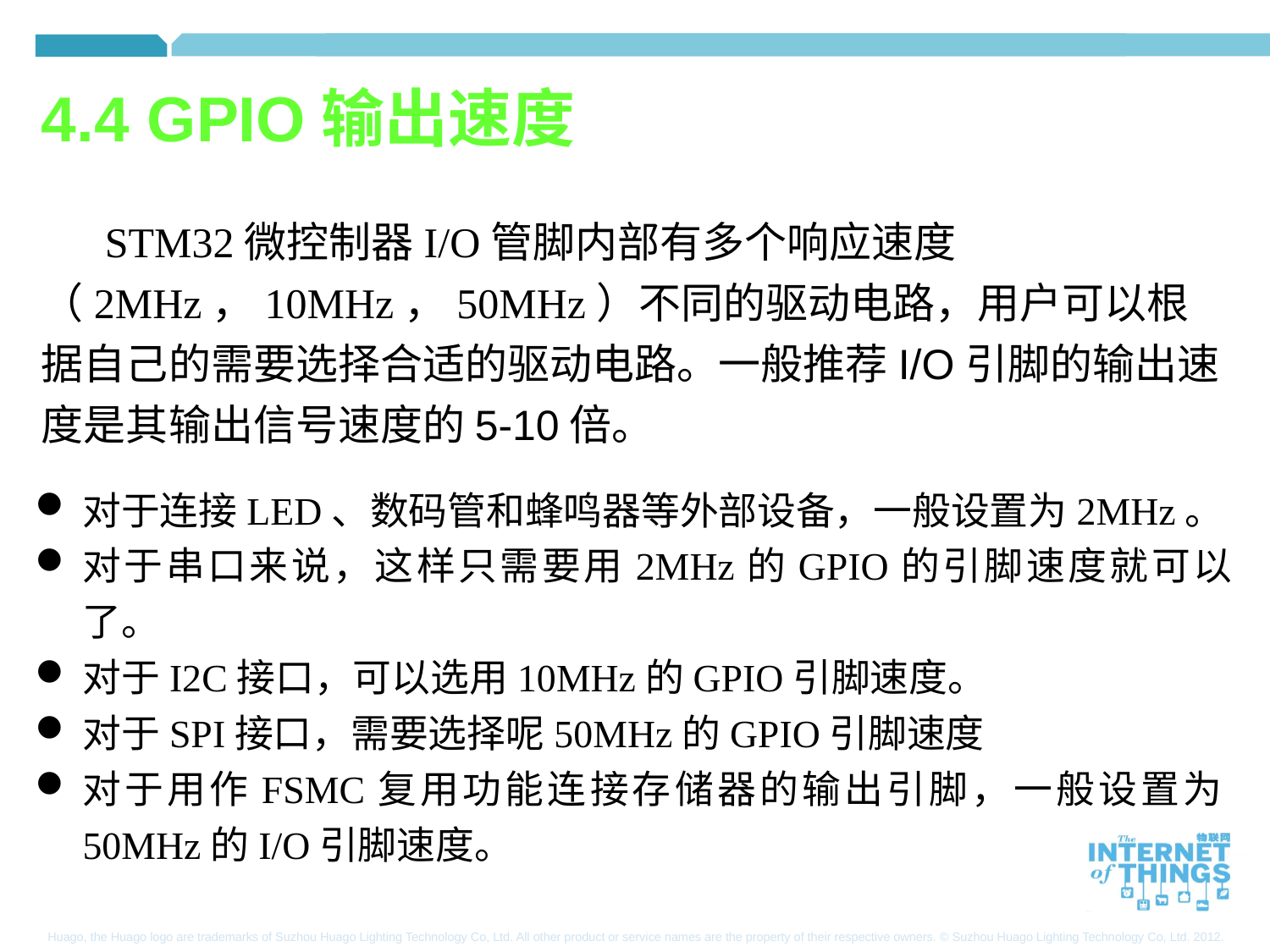

4.4 GPIO输出速度
STM32微控制器I/O管脚内部有多个响应速度（2MHz，10MHz，50MHz）不同的驱动电路，用户可以根据自己的需要选择合适的驱动电路。一般推荐I/O引脚的输出速度是其输出信号速度的5-10倍。
对于连接LED、数码管和蜂鸣器等外部设备，一般设置为2MHz。
对于串口来说，这样只需要用2MHz的GPIO的引脚速度就可以了。
对于I2C接口，可以选用10MHz的GPIO引脚速度。
对于SPI接口，需要选择呢50MHz的GPIO引脚速度
对于用作FSMC复用功能连接存储器的输出引脚，一般设置为50MHz的I/O引脚速度。